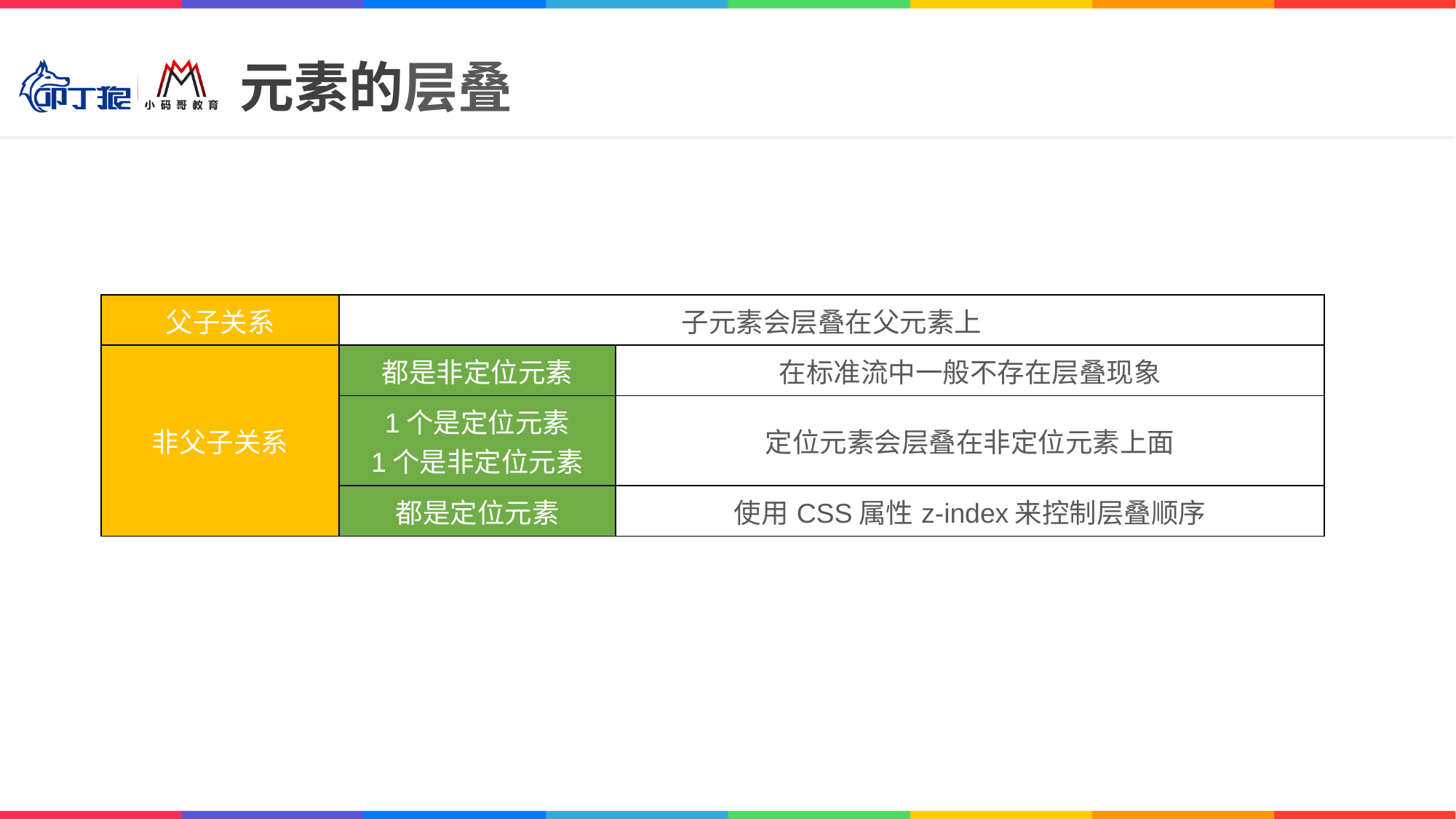

# 元素的层叠

| 父子关系 | 子元素会层叠在父元素上 |  |
| --- | --- | --- |
| 非父子关系 | 都是非定位元素 | 在标准流中一般不存在层叠现象 |
|  | 1个是定位元素 1个是非定位元素 | 定位元素会层叠在非定位元素上面 |
|  | 都是定位元素 | 使用CSS属性z-index来控制层叠顺序 |